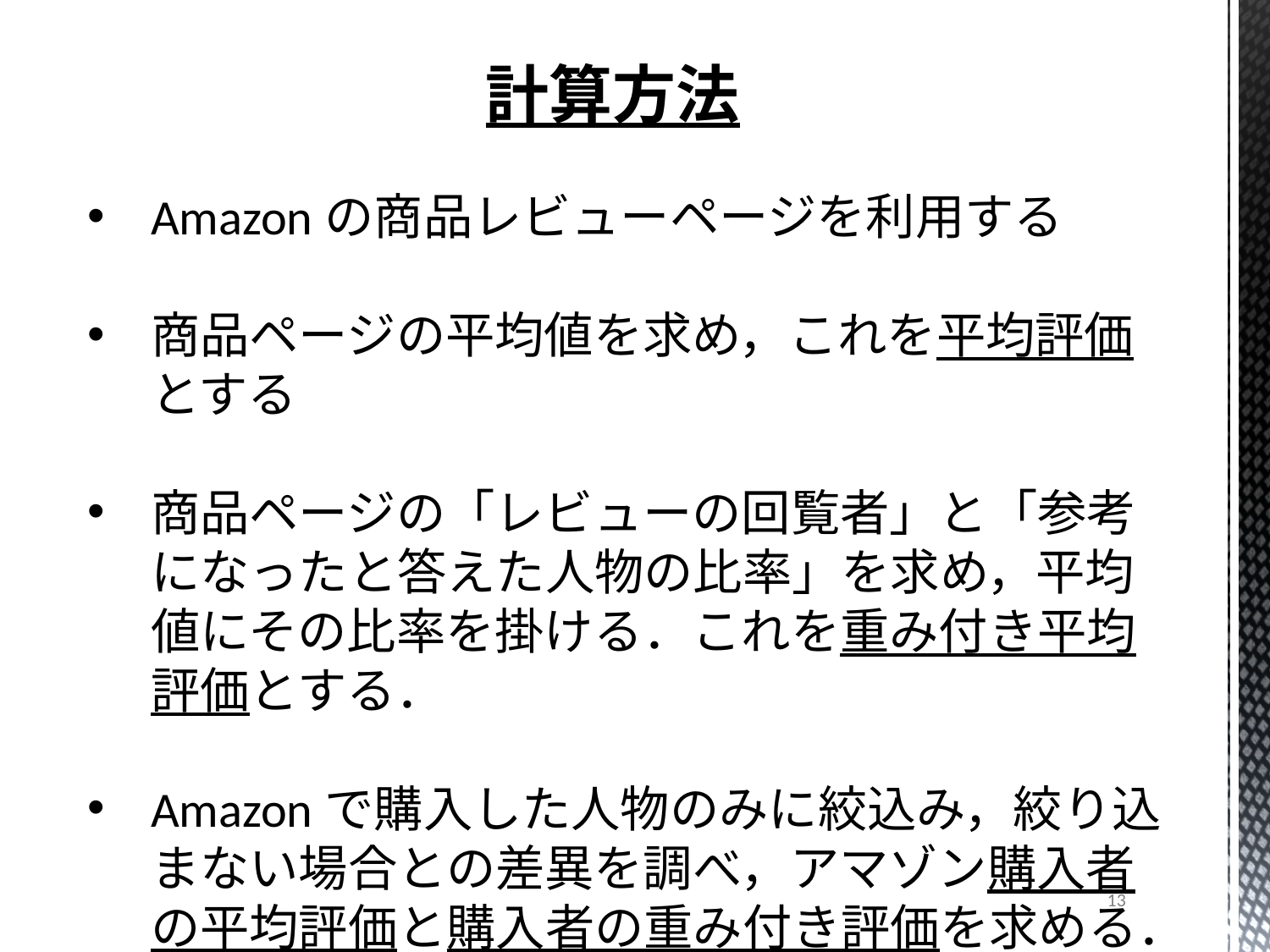

計算方法
Amazonの商品レビューページを利用する

商品ページの平均値を求め，これを平均評価とする

商品ページの「レビューの回覧者」と「参考になったと答えた人物の比率」を求め，平均値にその比率を掛ける．これを重み付き平均評価とする．

Amazonで購入した人物のみに絞込み，絞り込まない場合との差異を調べ，アマゾン購入者の平均評価と購入者の重み付き評価を求める．
13